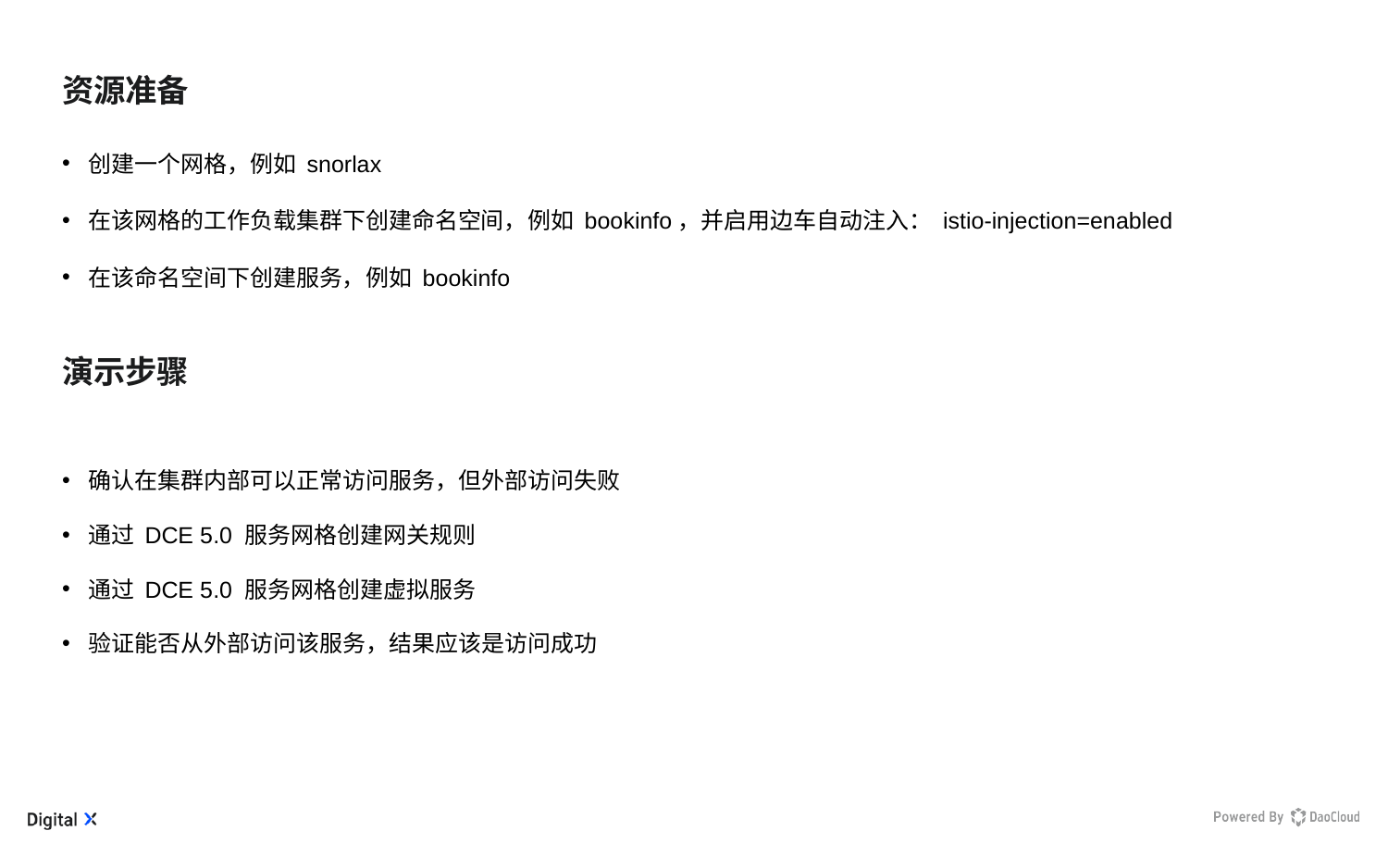

资源准备
创建一个网格，例如 snorlax
在该网格的工作负载集群下创建命名空间，例如 bookinfo，并启用边车自动注入： istio-injection=enabled
在该命名空间下创建服务，例如 bookinfo
演示步骤
确认在集群内部可以正常访问服务，但外部访问失败
通过 DCE 5.0 服务网格创建网关规则
通过 DCE 5.0 服务网格创建虚拟服务
验证能否从外部访问该服务，结果应该是访问成功